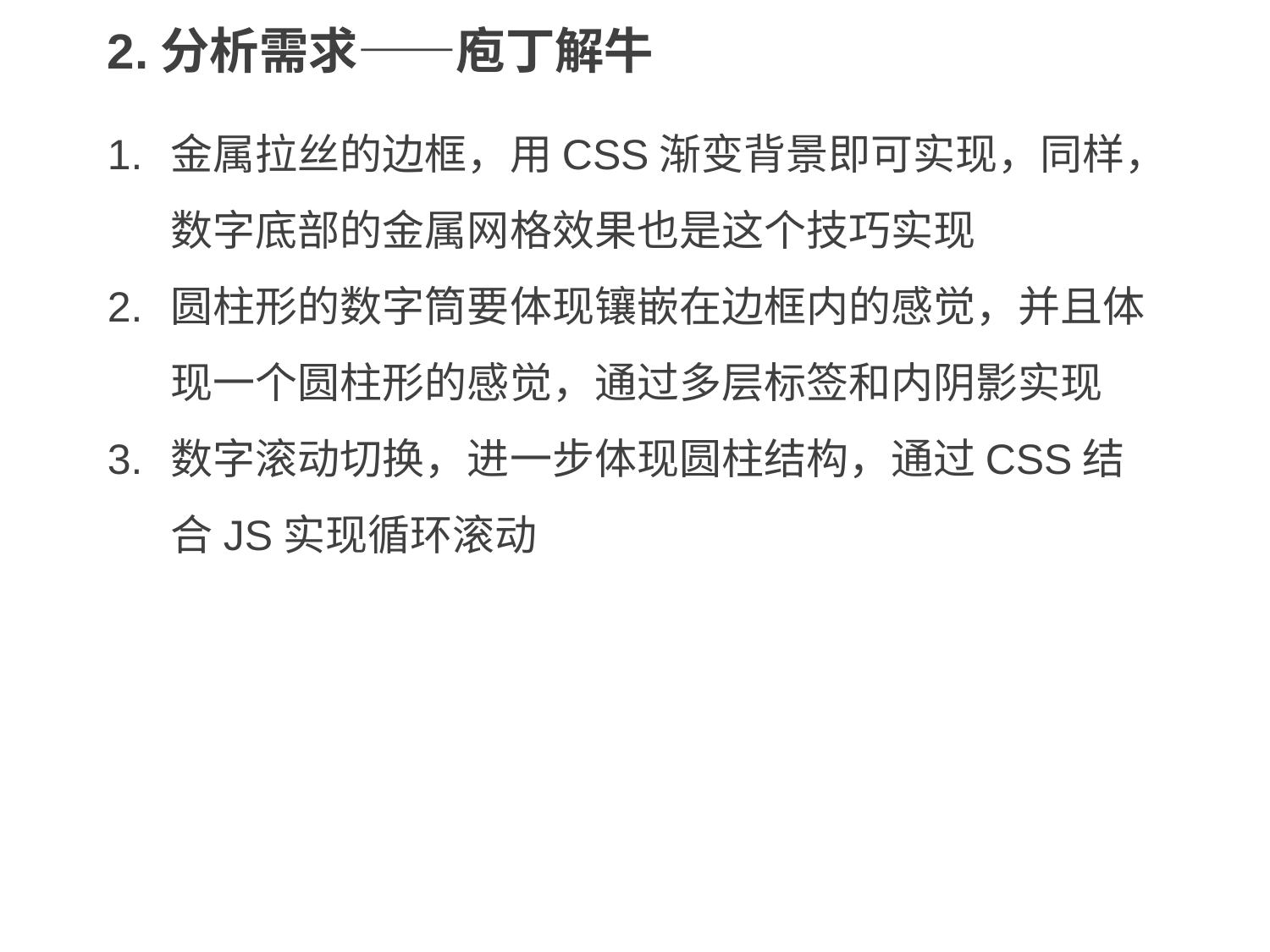

2.分析需求——庖丁解牛
金属拉丝的边框，用CSS渐变背景即可实现，同样，数字底部的金属网格效果也是这个技巧实现
圆柱形的数字筒要体现镶嵌在边框内的感觉，并且体现一个圆柱形的感觉，通过多层标签和内阴影实现
数字滚动切换，进一步体现圆柱结构，通过CSS结合JS实现循环滚动